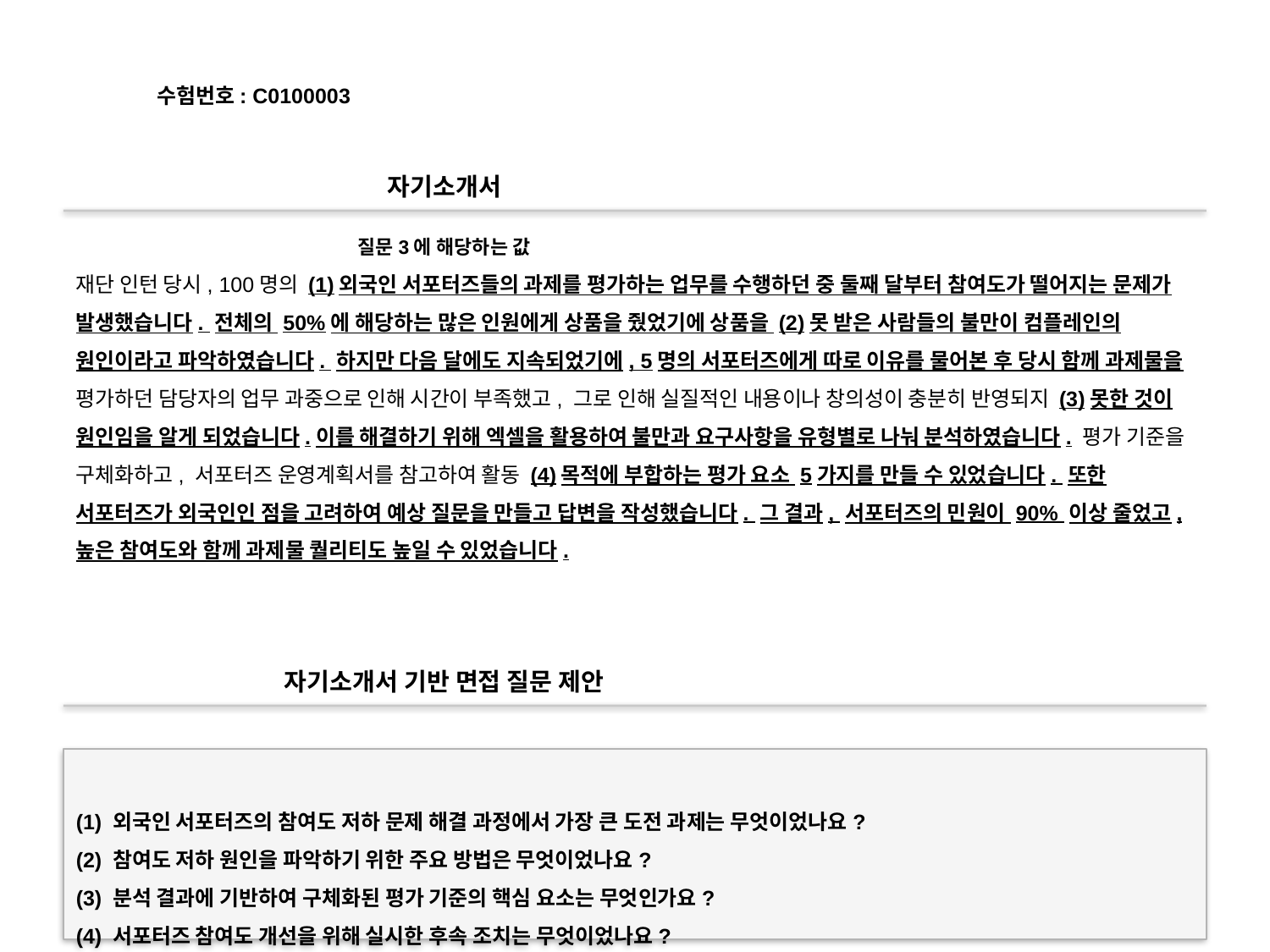

수험번호: C0100003
#

자기소개서

질문3에 해당하는 값

재단 인턴 당시, 100명의 (1)외국인 서포터즈들의 과제를 평가하는 업무를 수행하던 중 둘째 달부터 참여도가 떨어지는 문제가 발생했습니다. 전체의 50%에 해당하는 많은 인원에게 상품을 줬었기에 상품을 (2)못 받은 사람들의 불만이 컴플레인의 원인이라고 파악하였습니다. 하지만 다음 달에도 지속되었기에, 5명의 서포터즈에게 따로 이유를 물어본 후 당시 함께 과제물을 평가하던 담당자의 업무 과중으로 인해 시간이 부족했고, 그로 인해 실질적인 내용이나 창의성이 충분히 반영되지 (3)못한 것이 원인임을 알게 되었습니다.이를 해결하기 위해 엑셀을 활용하여 불만과 요구사항을 유형별로 나눠 분석하였습니다. 평가 기준을 구체화하고, 서포터즈 운영계획서를 참고하여 활동 (4)목적에 부합하는 평가 요소 5가지를 만들 수 있었습니다. 또한 서포터즈가 외국인인 점을 고려하여 예상 질문을 만들고 답변을 작성했습니다. 그 결과, 서포터즈의 민원이 90% 이상 줄었고, 높은 참여도와 함께 과제물 퀄리티도 높일 수 있었습니다.

자기소개서 기반 면접 질문 제안

(1) 외국인 서포터즈의 참여도 저하 문제 해결 과정에서 가장 큰 도전 과제는 무엇이었나요?
(2) 참여도 저하 원인을 파악하기 위한 주요 방법은 무엇이었나요?
(3) 분석 결과에 기반하여 구체화된 평가 기준의 핵심 요소는 무엇인가요?
(4) 서포터즈 참여도 개선을 위해 실시한 후속 조치는 무엇이었나요?